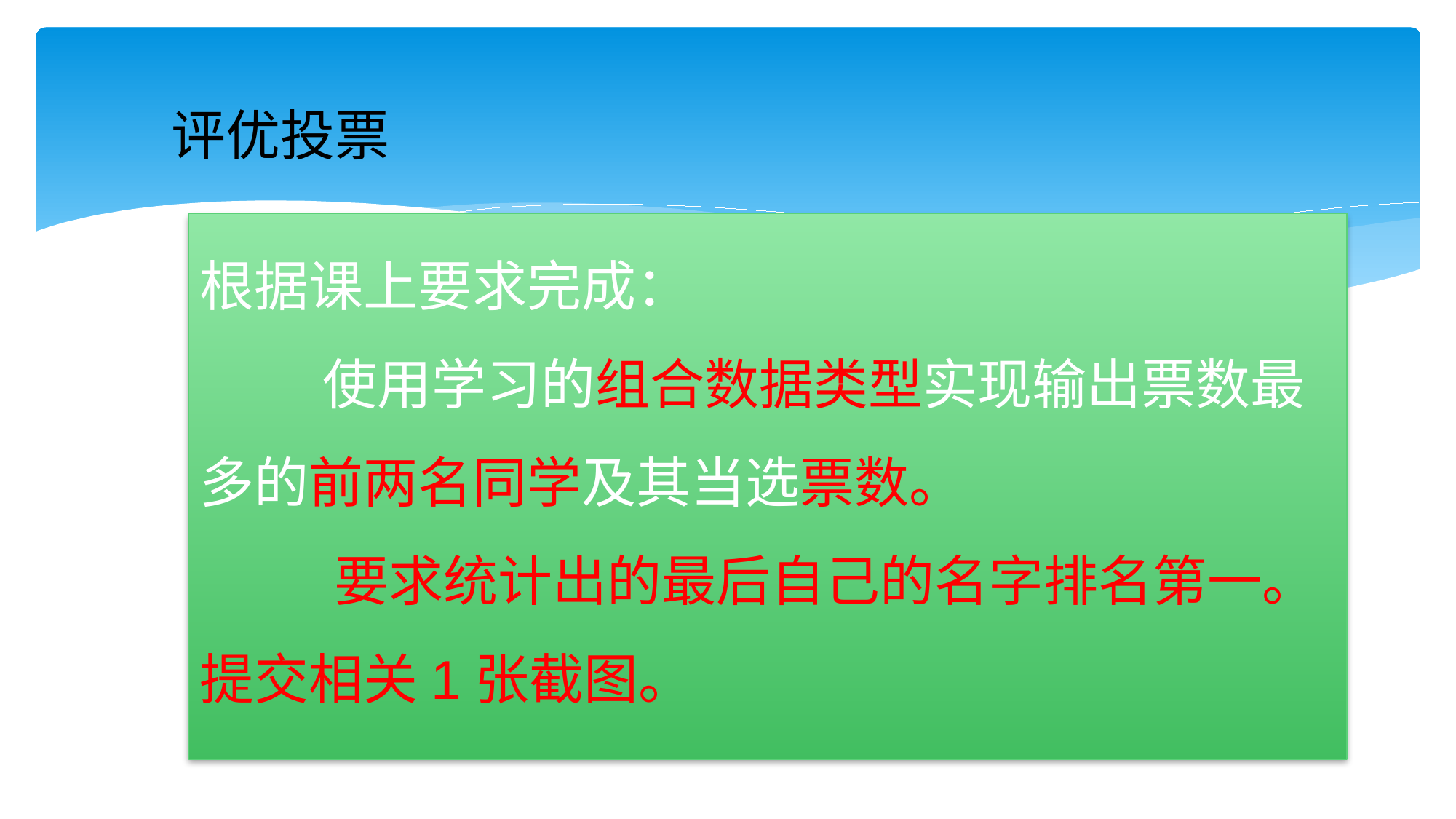

评优投票
根据课上要求完成：
         使用学习的组合数据类型实现输出票数最多的前两名同学及其当选票数。
          要求统计出的最后自己的名字排名第一。
提交相关1张截图。